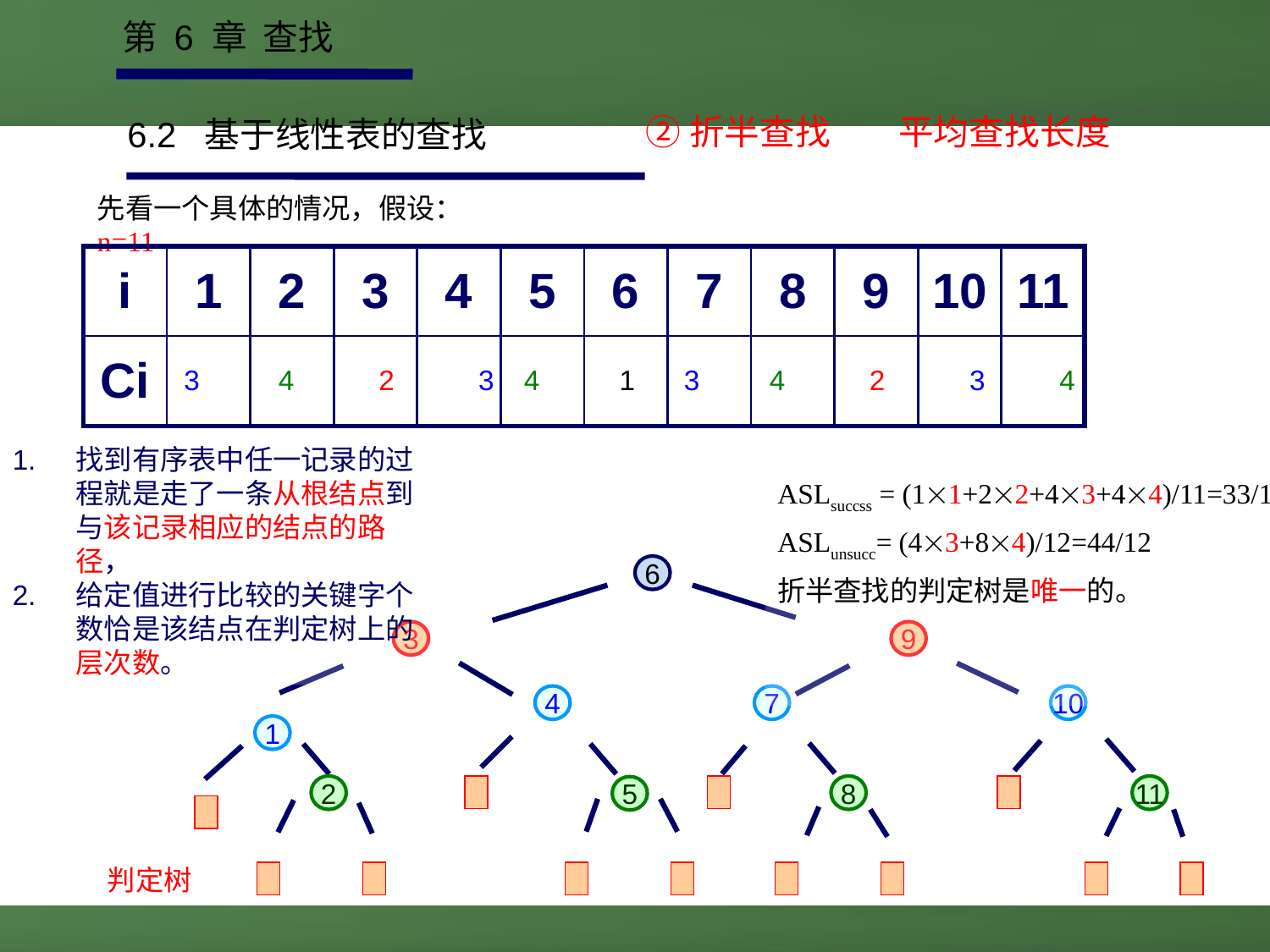

第 6 章  查找

②折半查找
平均查找长度
6.2  基于线性表的查找

先看一个具体的情况，假设：n=11
| i | 1 | 2 | 3 | 4 | 5 | 6 | 7 | 8 | 9 | 10 | 11 |
| --- | --- | --- | --- | --- | --- | --- | --- | --- | --- | --- | --- |
| Ci |  |  |  |  |  |  |  |  |  |  |  |
3
4
2
3
4
1
3
4
2
3
4
找到有序表中任一记录的过程就是走了一条从根结点到与该记录相应的结点的路径，
给定值进行比较的关键字个数恰是该结点在判定树上的层次数。

ASLsuccss = (1×1+2×2+4×3+4×4)/11=33/11
ASLunsucc= (4×3+8×4)/12=44/12
折半查找的判定树是唯一的。
6

3
9

4
7
10
1

2

8

11
5

判定树